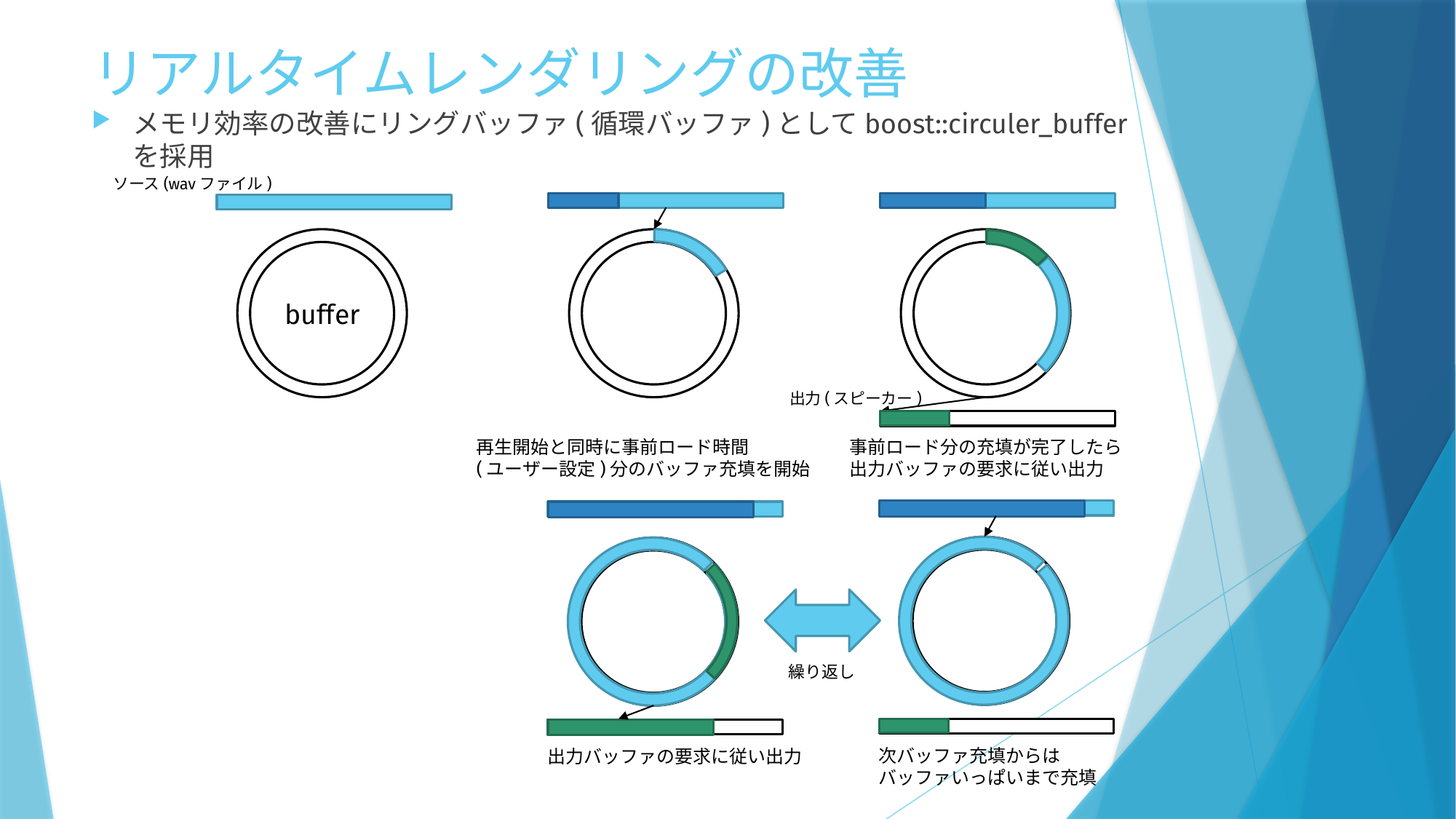

# リアルタイムレンダリングの改善
メモリ効率の改善にリングバッファ(循環バッファ)としてboost::circuler_bufferを採用
ソース(wavファイル)

buffer
出力(スピーカー)

事前ロード分の充填が完了したら
出力バッファの要求に従い出力
再生開始と同時に事前ロード時間
(ユーザー設定)分のバッファ充填を開始

繰り返し

次バッファ充填からは
バッファいっぱいまで充填
出力バッファの要求に従い出力